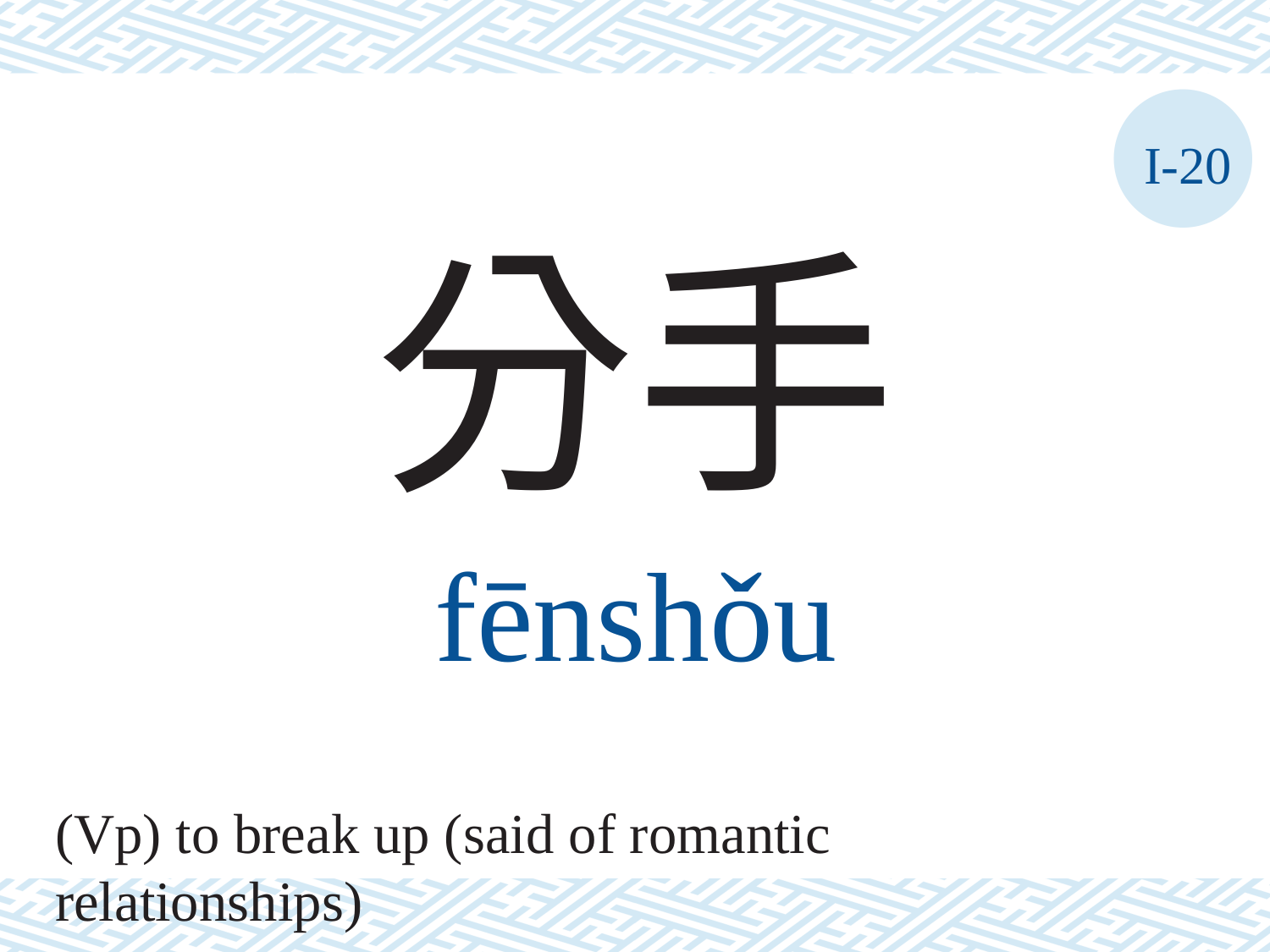

I-20
分手
fēnshǒu
(Vp) to break up (said of romantic relationships)